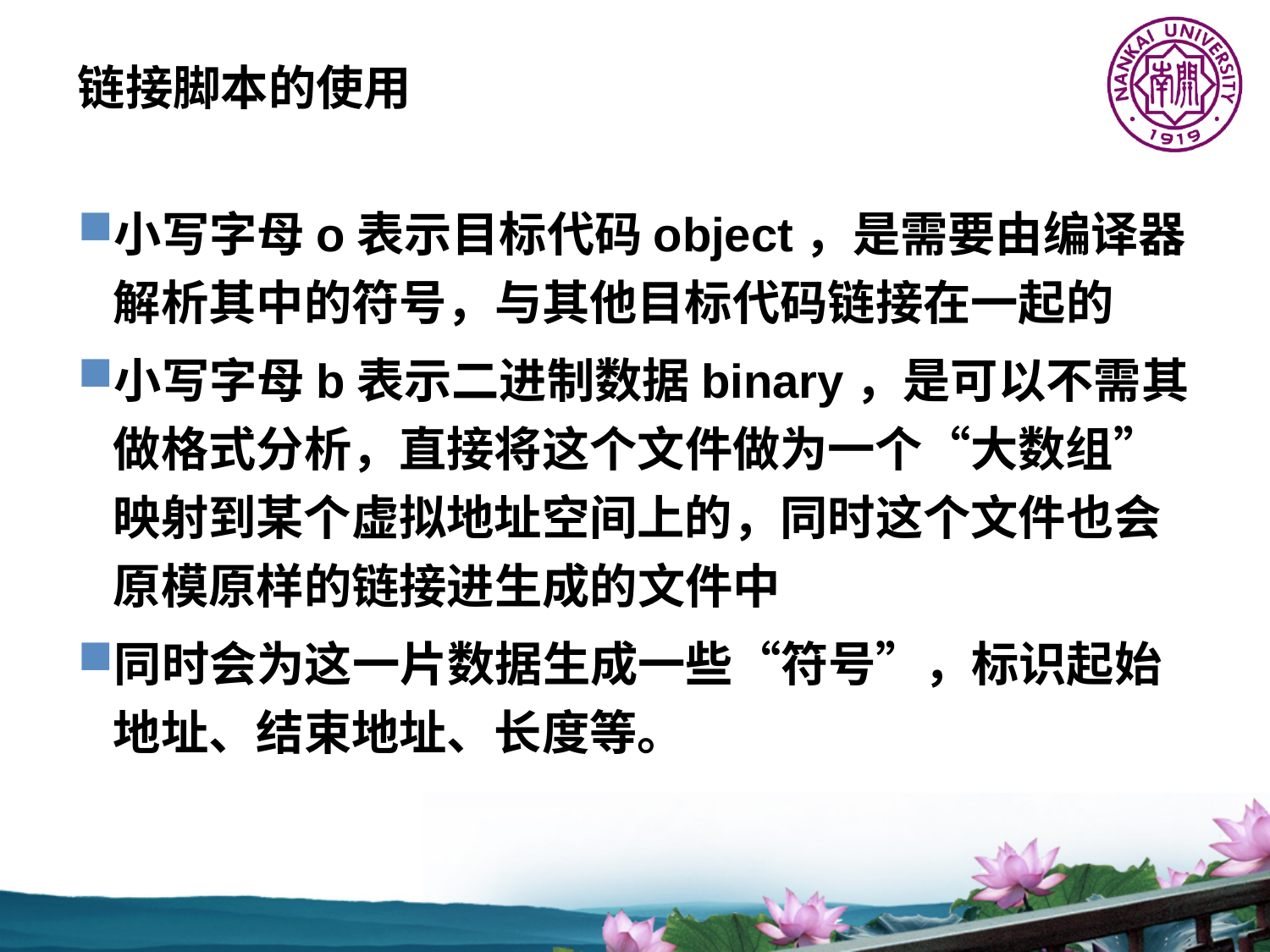

# 链接脚本的使用
小写字母o表示目标代码object，是需要由编译器解析其中的符号，与其他目标代码链接在一起的
小写字母b表示二进制数据binary，是可以不需其做格式分析，直接将这个文件做为一个“大数组”映射到某个虚拟地址空间上的，同时这个文件也会原模原样的链接进生成的文件中
同时会为这一片数据生成一些“符号”，标识起始地址、结束地址、长度等。